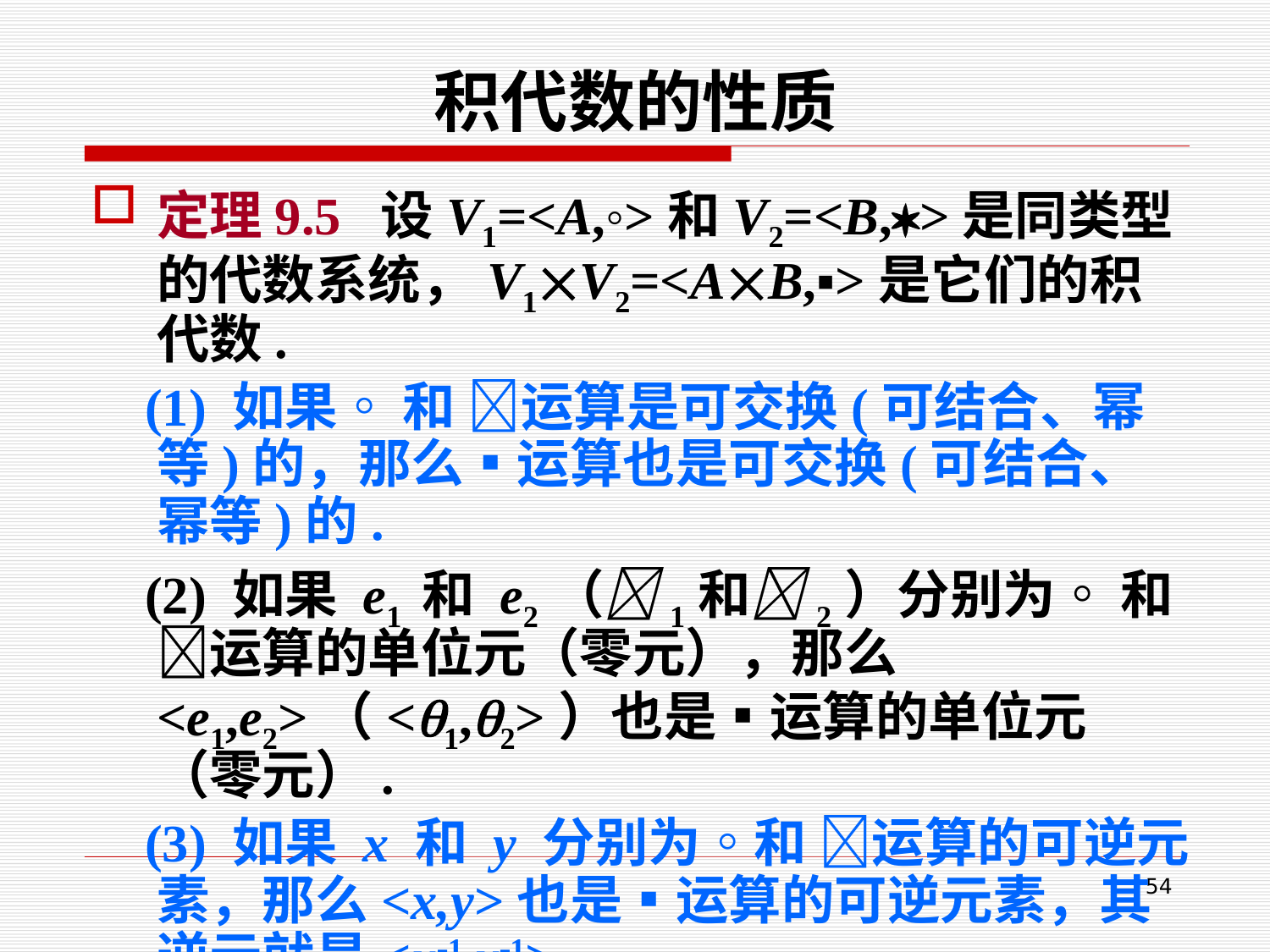

# 积代数的性质
定理9.5  设V1=<A,◦>和V2=<B,∗>是同类型的代数系统，V1×V2=<A×B,▪>是它们的积代数.
    (1) 如果◦ 和 ∗运算是可交换(可结合、幂等)的，那么▪运算也是可交换(可结合、幂等)的.
    (2) 如果 e1 和 e2（θ1和θ2）分别为◦ 和 ∗运算的单位元（零元），那么<e1,e2>（<θ1,θ2>）也是▪运算的单位元（零元）.
    (3) 如果 x 和 y 分别为◦和 ∗运算的可逆元素，那么<x,y>也是▪运算的可逆元素，其逆元就是<x−1,y−1>.
54